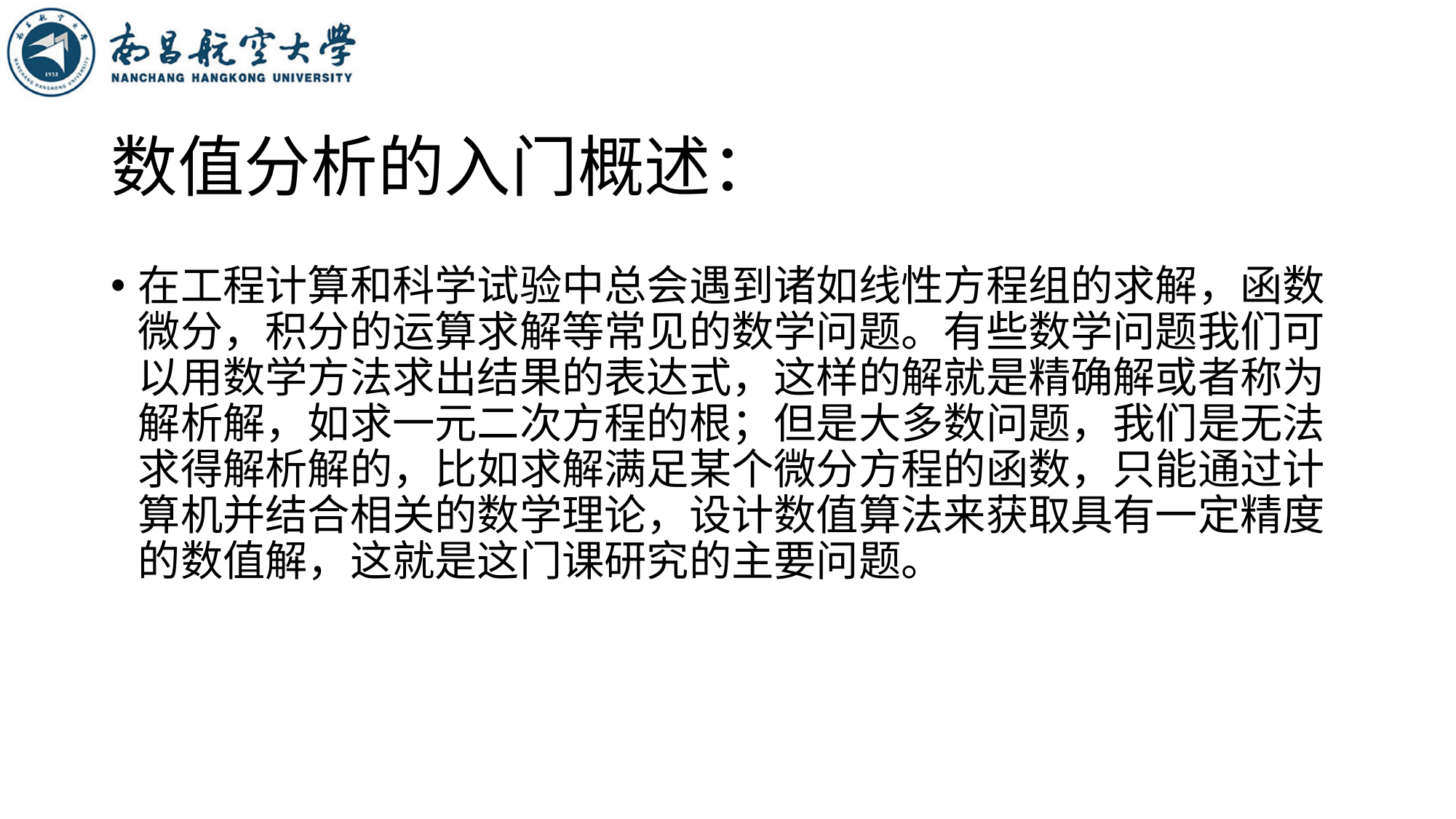

# 数值分析的入门概述：
在工程计算和科学试验中总会遇到诸如线性方程组的求解，函数微分，积分的运算求解等常见的数学问题。有些数学问题我们可以用数学方法求出结果的表达式，这样的解就是精确解或者称为解析解，如求一元二次方程的根；但是大多数问题，我们是无法求得解析解的，比如求解满足某个微分方程的函数，只能通过计算机并结合相关的数学理论，设计数值算法来获取具有一定精度的数值解，这就是这门课研究的主要问题。